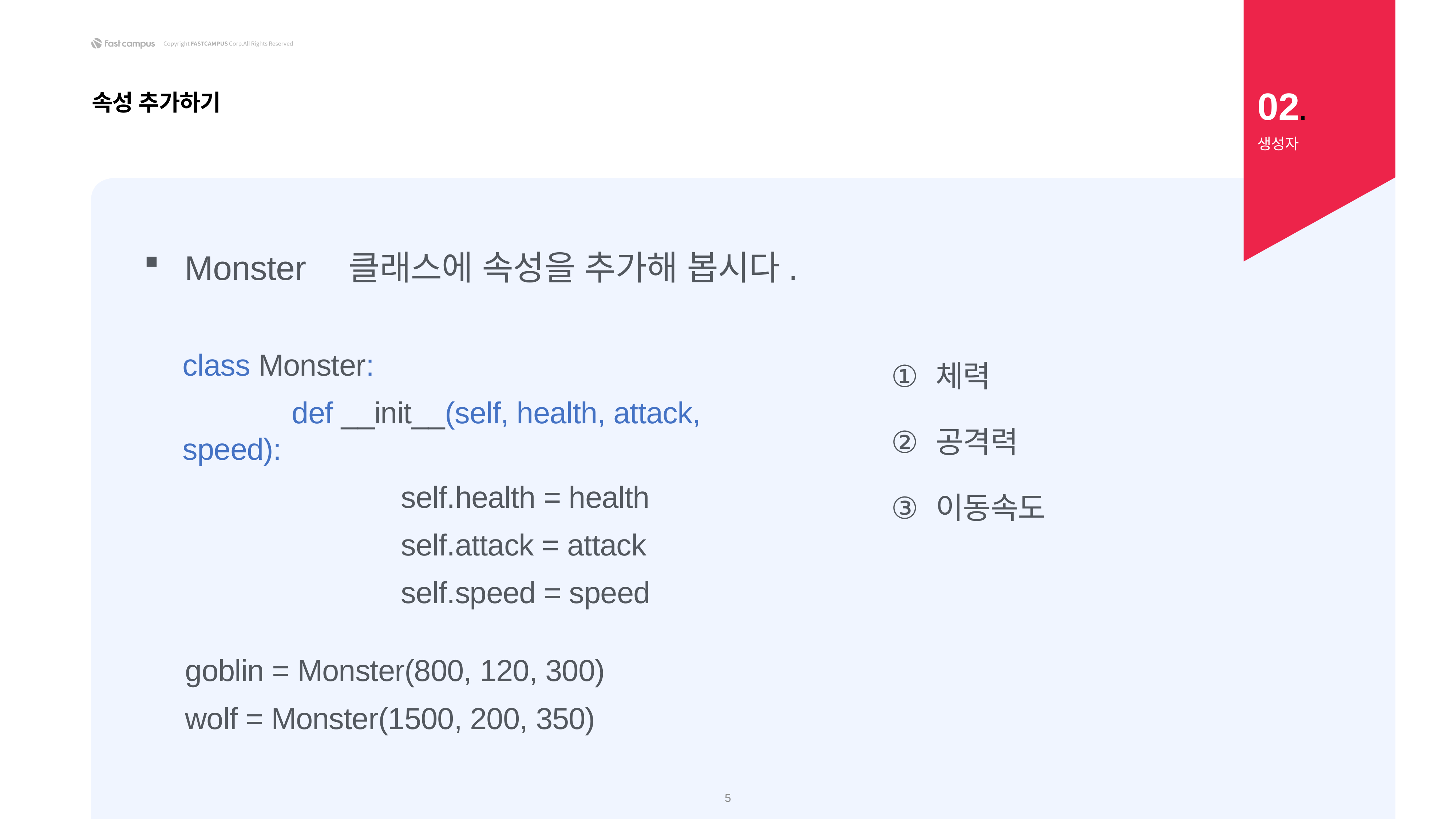

02.
속성 추가하기
생성자
Monster	클래스에 속성을 추가해 봅시다.

체력
공격력
이동속도
class Monster:
		def __init__(self, health, attack, speed):
				self.health = health
				self.attack = attack
				self.speed = speed
goblin = Monster(800, 120, 300)
wolf = Monster(1500, 200, 350)
5